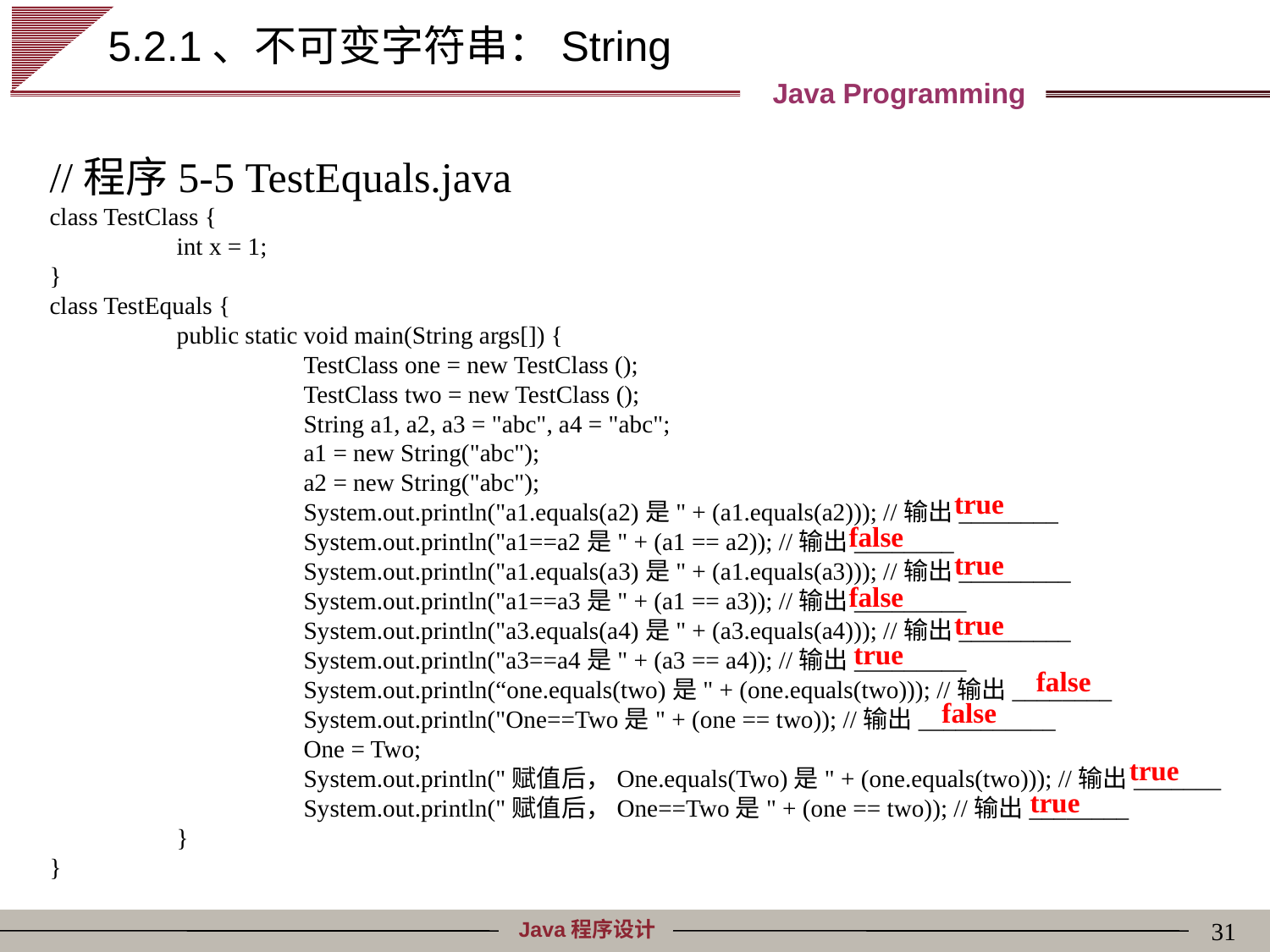

# 5.2.1、不可变字符串：String
//程序5-5 TestEquals.java
class TestClass {
	int x = 1;
}
class TestEquals {
	public static void main(String args[]) {
		TestClass one = new TestClass ();
		TestClass two = new TestClass ();
		String a1, a2, a3 = "abc", a4 = "abc";
		a1 = new String("abc");
		a2 = new String("abc");
		System.out.println("a1.equals(a2)是" + (a1.equals(a2))); //输出________
		System.out.println("a1==a2是" + (a1 == a2)); //输出________
		System.out.println("a1.equals(a3)是" + (a1.equals(a3))); //输出_________
		System.out.println("a1==a3是" + (a1 == a3)); //输出_________
		System.out.println("a3.equals(a4)是" + (a3.equals(a4))); //输出_________
		System.out.println("a3==a4是" + (a3 == a4)); //输出_________
		System.out.println(“one.equals(two)是" + (one.equals(two))); //输出________
		System.out.println("One==Two是" + (one == two)); //输出___________
		One = Two;
		System.out.println("赋值后，One.equals(Two)是" + (one.equals(two))); //输出_______
		System.out.println("赋值后，One==Two是" + (one == two)); //输出________
	}
}
true
false
true
false
true
true
false
false
true
true